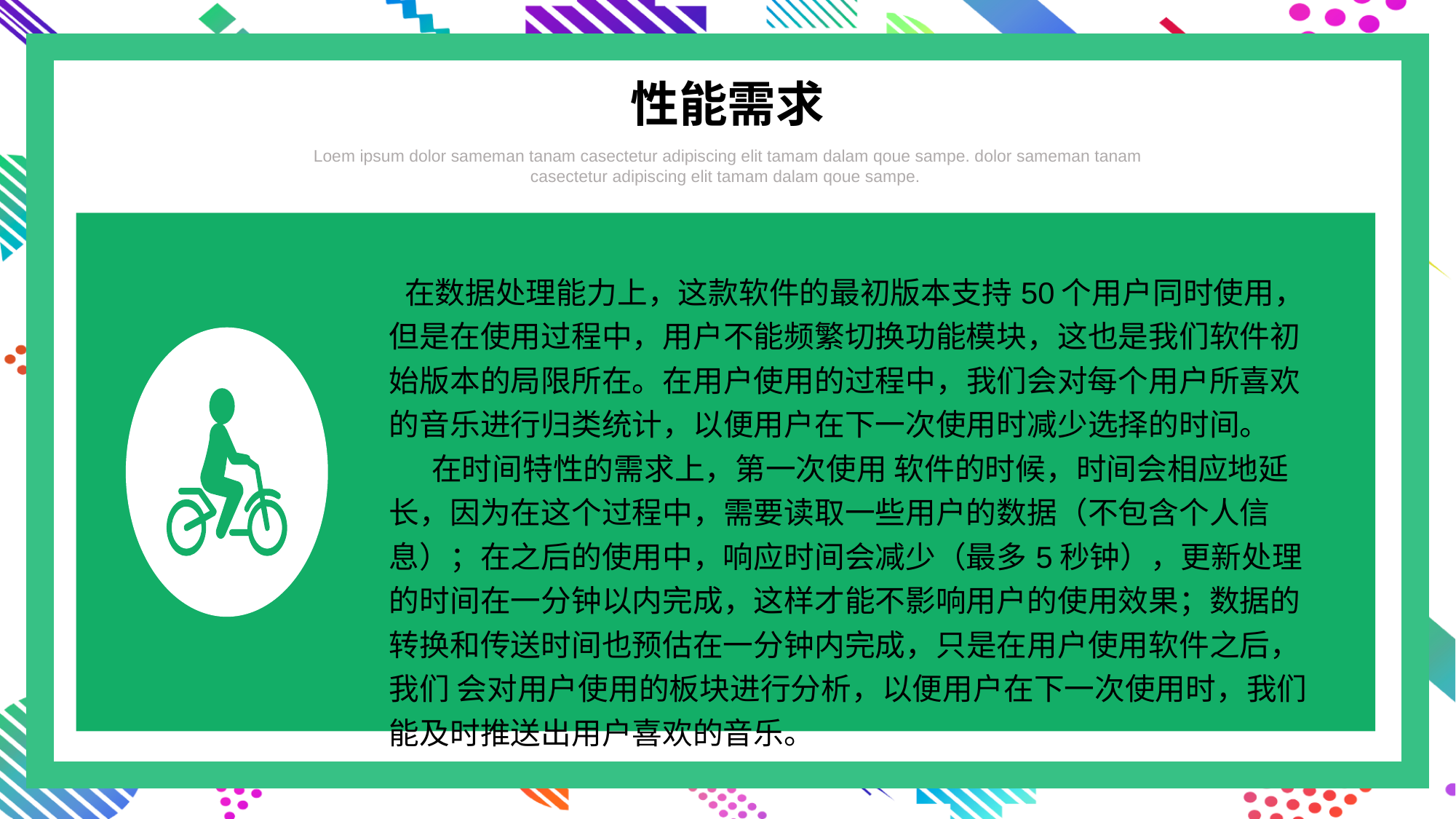

性能需求
Loem ipsum dolor sameman tanam casectetur adipiscing elit tamam dalam qoue sampe. dolor sameman tanam casectetur adipiscing elit tamam dalam qoue sampe.

 在数据处理能力上，这款软件的最初版本支持50个用户同时使用，但是在使用过程中，用户不能频繁切换功能模块，这也是我们软件初始版本的局限所在。在用户使用的过程中，我们会对每个用户所喜欢的音乐进行归类统计，以便用户在下一次使用时减少选择的时间。
     在时间特性的需求上，第一次使用 软件的时候，时间会相应地延长，因为在这个过程中，需要读取一些用户的数据（不包含个人信息）；在之后的使用中，响应时间会减少（最多5秒钟），更新处理的时间在一分钟以内完成，这样才能不影响用户的使用效果；数据的转换和传送时间也预估在一分钟内完成，只是在用户使用软件之后，我们 会对用户使用的板块进行分析，以便用户在下一次使用时，我们能及时推送出用户喜欢的音乐。